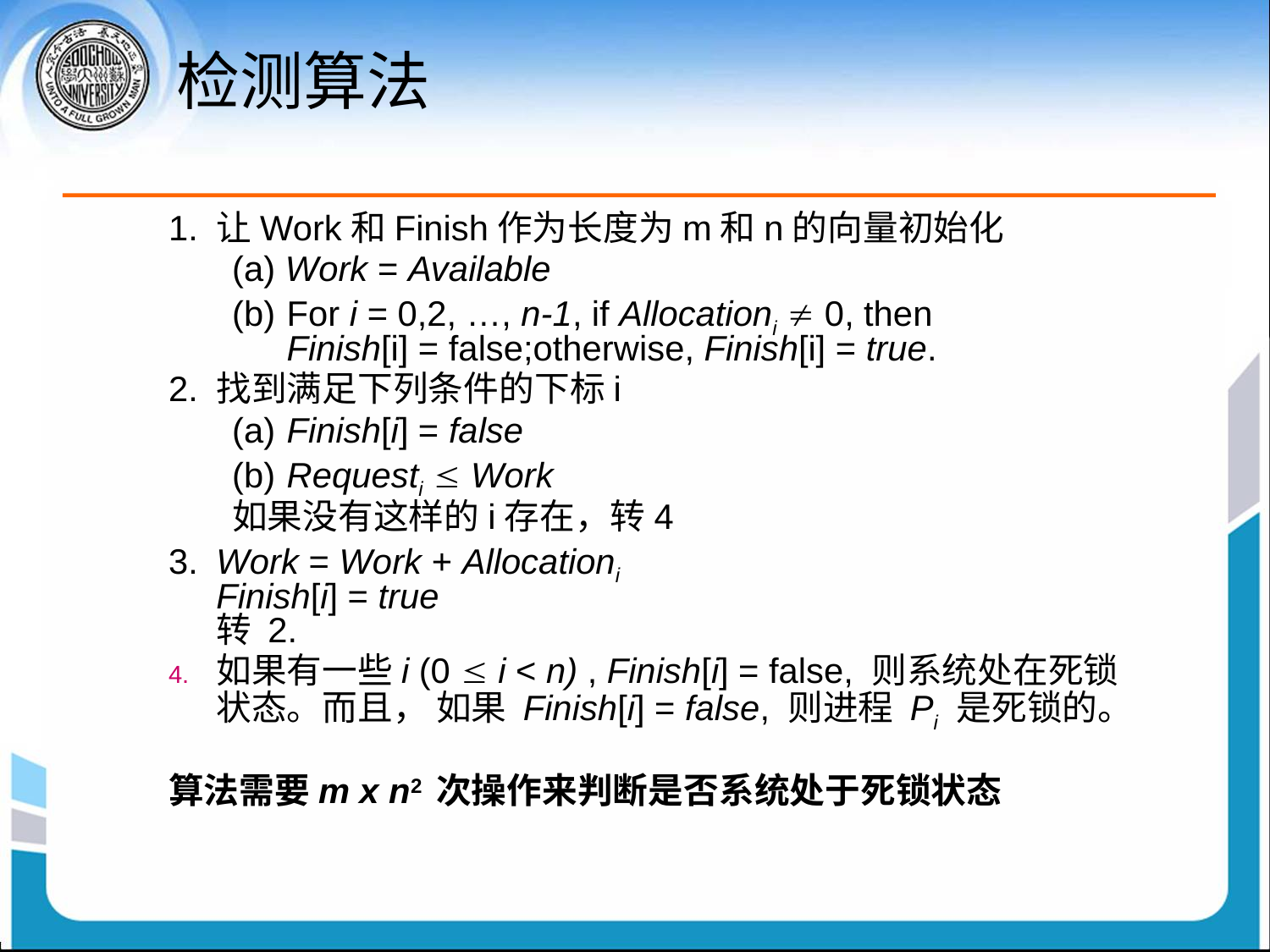

# 检测算法
1.	让Work和Finish作为长度为m和n的向量初始化
(a) Work = Available
(b)	For i = 0,2, …, n-1, if Allocationi ≠ 0, then
Finish[i] = false;otherwise, Finish[i] = true.
2.	找到满足下列条件的下标i
(a)	Finish[i] = false
(b)	Requesti ≤ Work
如果没有这样的i存在，转4
3.	Work = Work + Allocationi
Finish[i] = true
转 2.
如果有一些i (0 ≤ i < n) , Finish[i] = false, 则系统处在死锁状态。而且， 如果 Finish[i] = false, 则进程 Pi 是死锁的。

算法需要m x n2 次操作来判断是否系统处于死锁状态